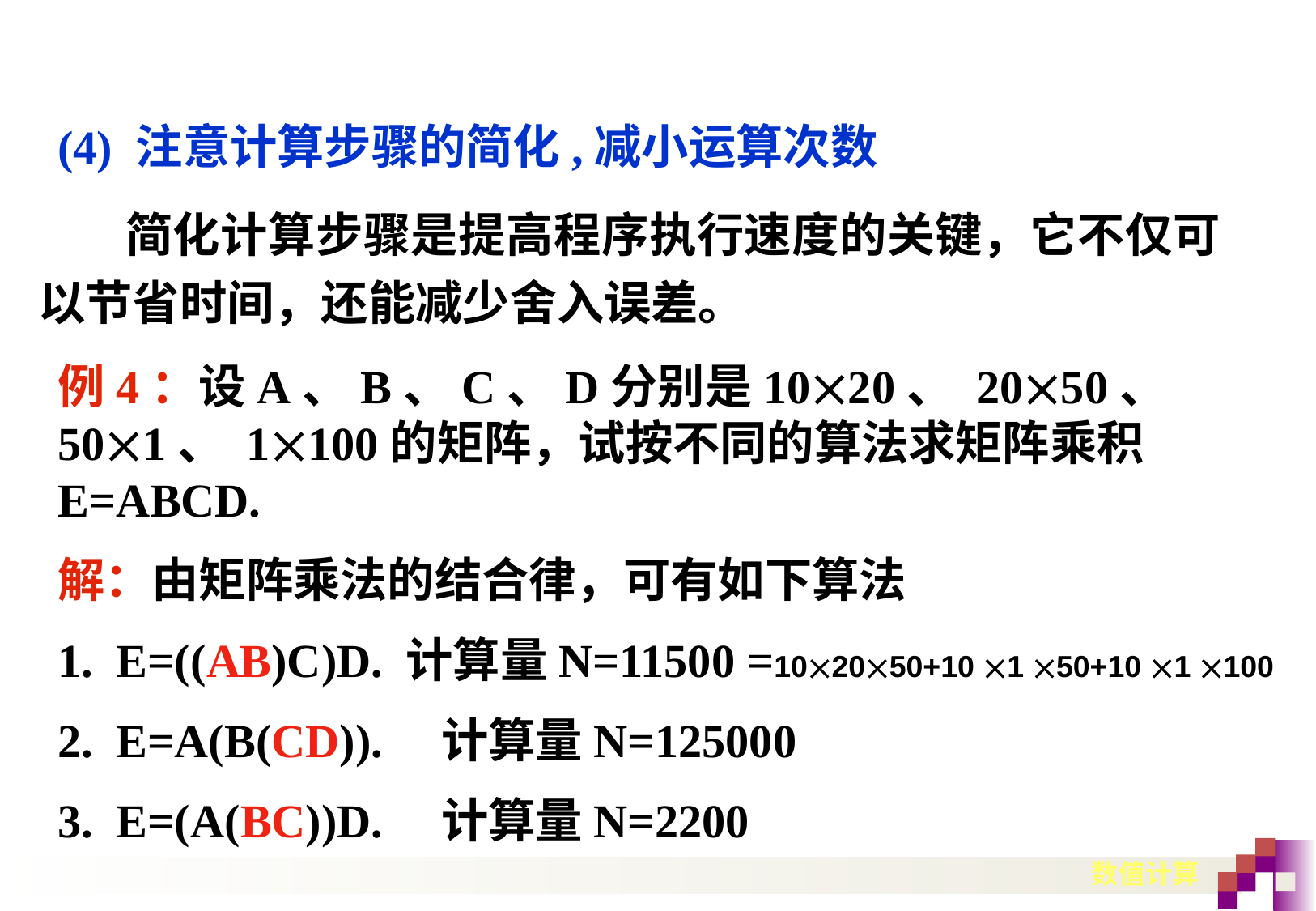

(4) 注意计算步骤的简化,减小运算次数
        简化计算步骤是提高程序执行速度的关键，它不仅可以节省时间，还能减少舍入误差。
例4：设A、B、C、D分别是10×20、 20×50、 50×1、 1×100的矩阵，试按不同的算法求矩阵乘积E=ABCD.
解：由矩阵乘法的结合律，可有如下算法
1.  E=((AB)C)D. 计算量N=11500 =10×20×50+10 ×1 ×50+10 ×1 ×100
2.  E=A(B(CD)).    计算量N=125000
3.  E=(A(BC))D.    计算量N=2200